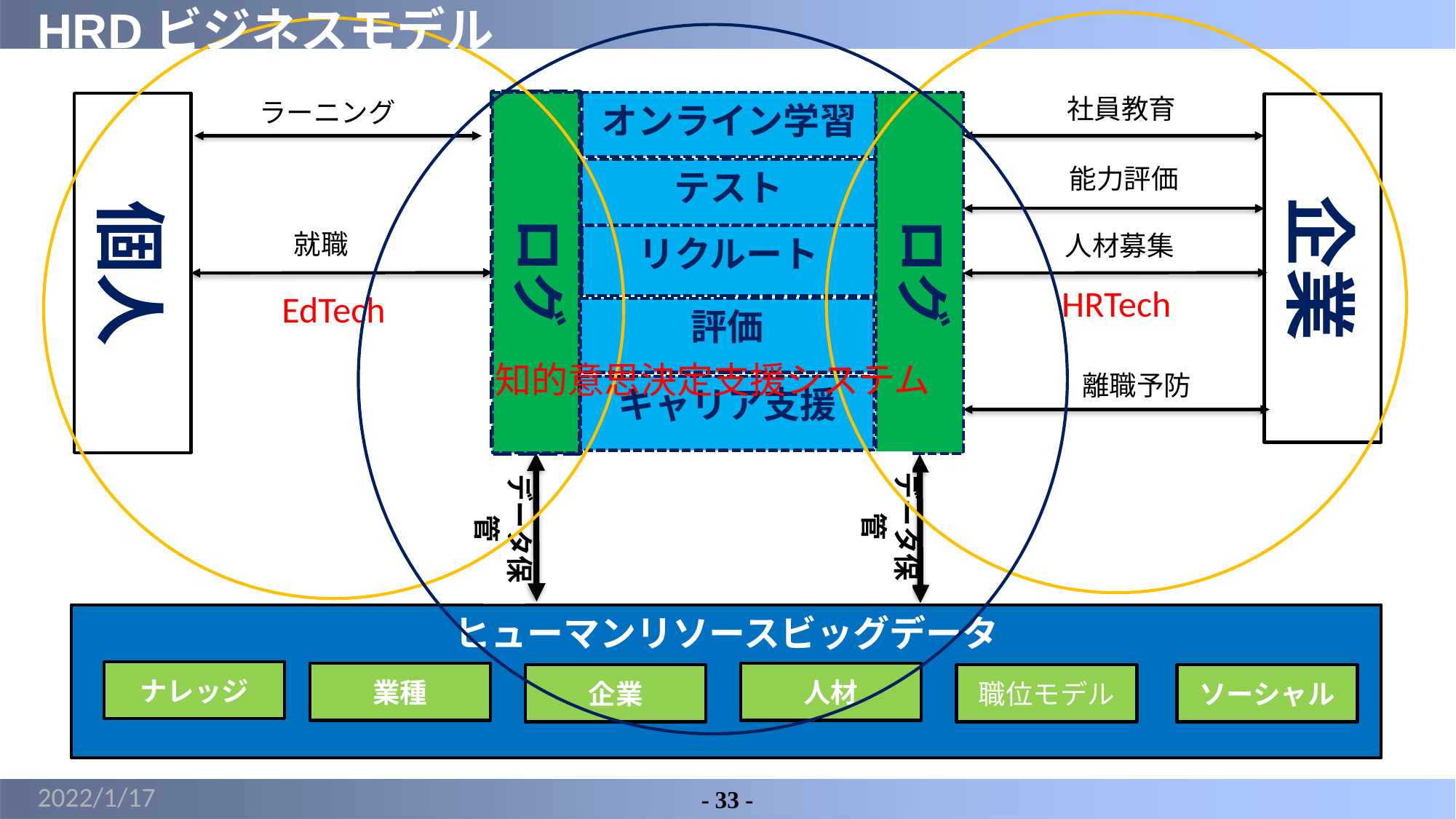

# HRDビジネスモデル
HRTech
EdTech
知的意思決定支援システム
社員教育
ラーニング
ログ
ログ
オンライン学習
数据分析
個人
企業
能力評価
テスト
就職
人材募集
リクルート
評価
離職予防
キャリア支援
データ保管
データ保管
ヒューマンリソースビッグデータ
ナレッジ
業種
人材
企業
職位モデル
ソーシャル
2022/1/17
- 33 -